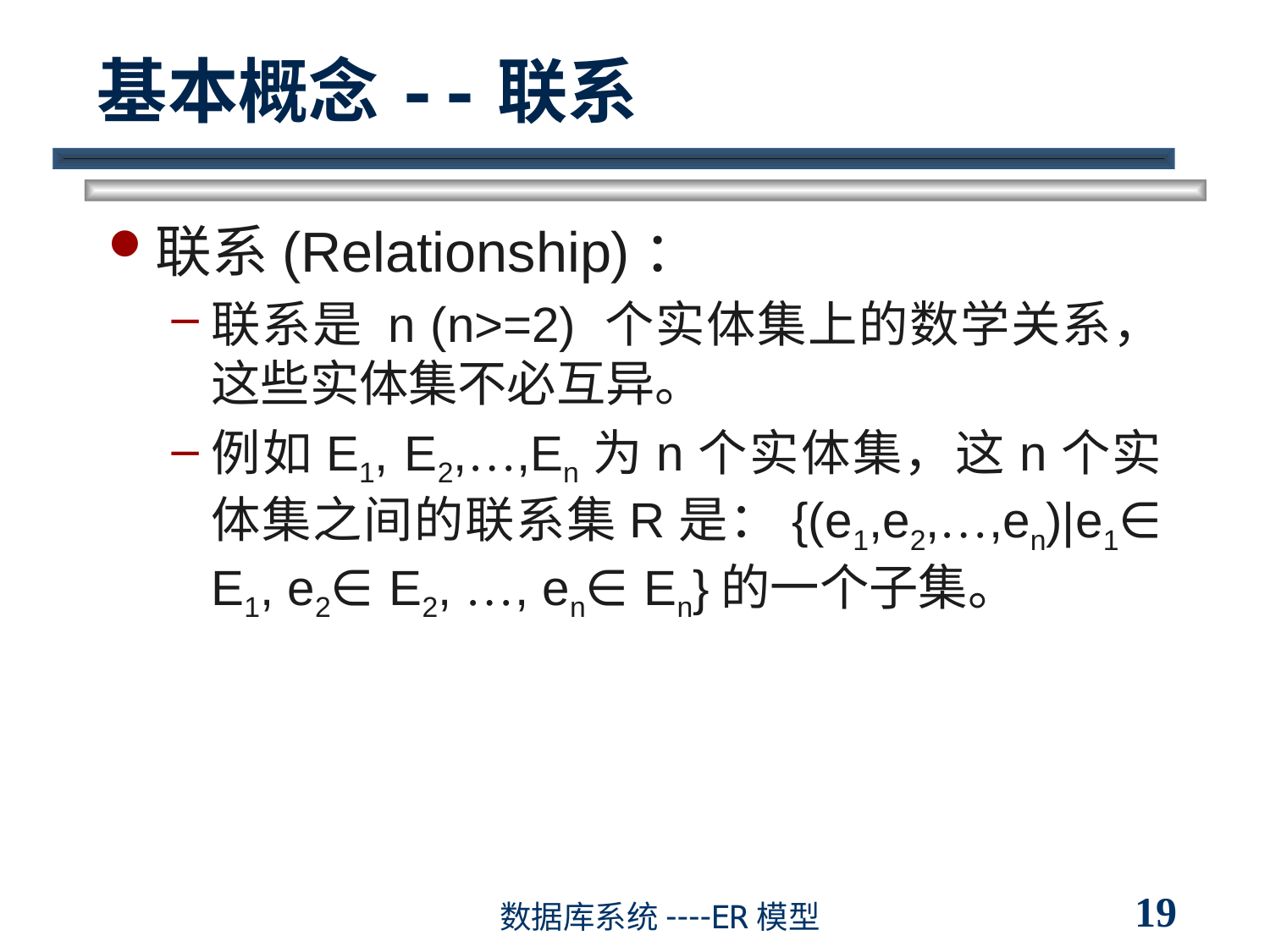

# 基本概念--联系
联系(Relationship)：
联系是 n (n>=2) 个实体集上的数学关系，这些实体集不必互异。
例如E1, E2,…,En为n个实体集，这n个实体集之间的联系集R是：{(e1,e2,…,en)|e1∈ E1, e2∈ E2, …, en∈ En}的一个子集。
19
数据库系统----ER模型